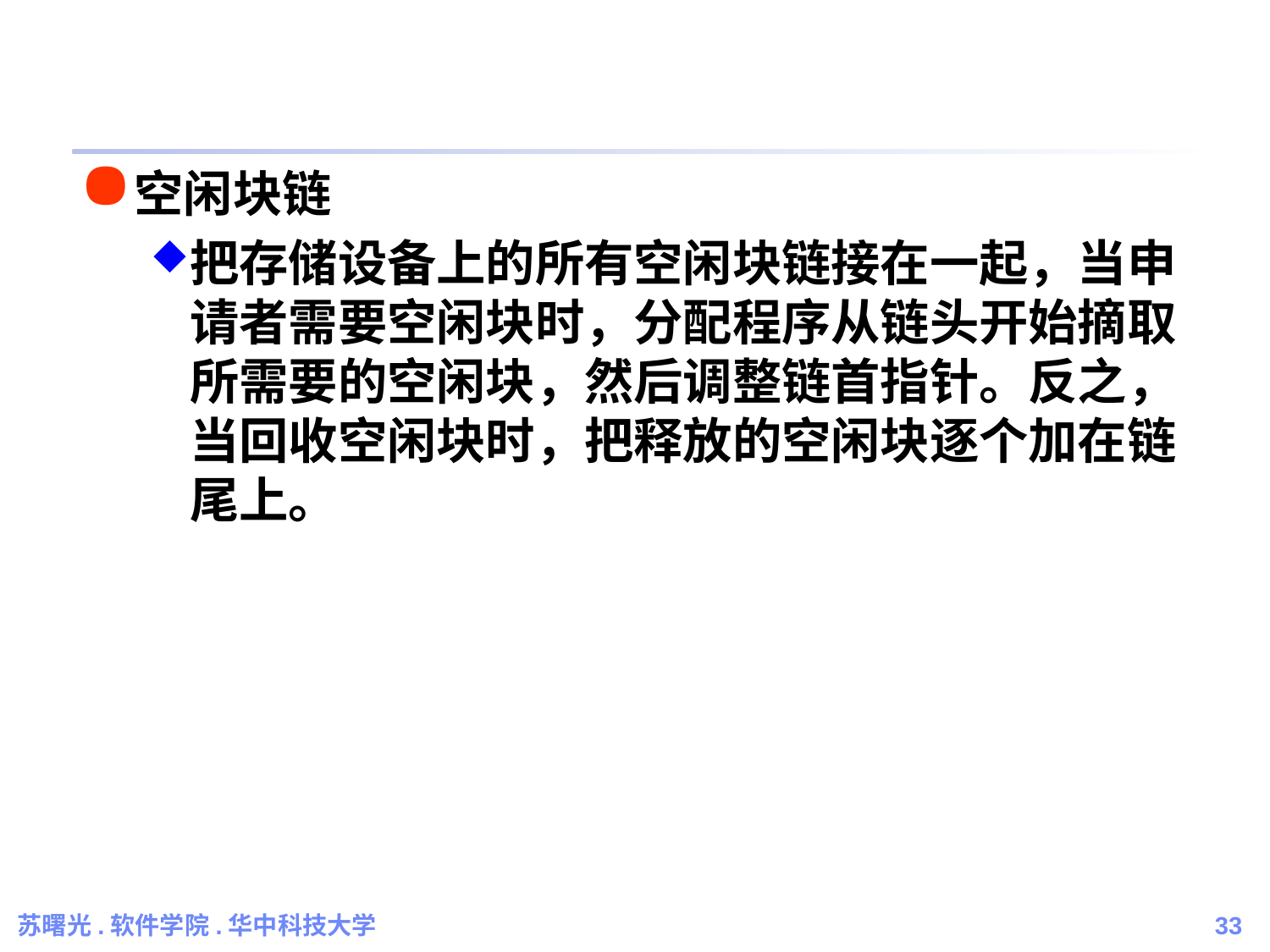

#
空闲块链
把存储设备上的所有空闲块链接在一起，当申请者需要空闲块时，分配程序从链头开始摘取所需要的空闲块，然后调整链首指针。反之，当回收空闲块时，把释放的空闲块逐个加在链尾上。
苏曙光.软件学院.华中科技大学
33